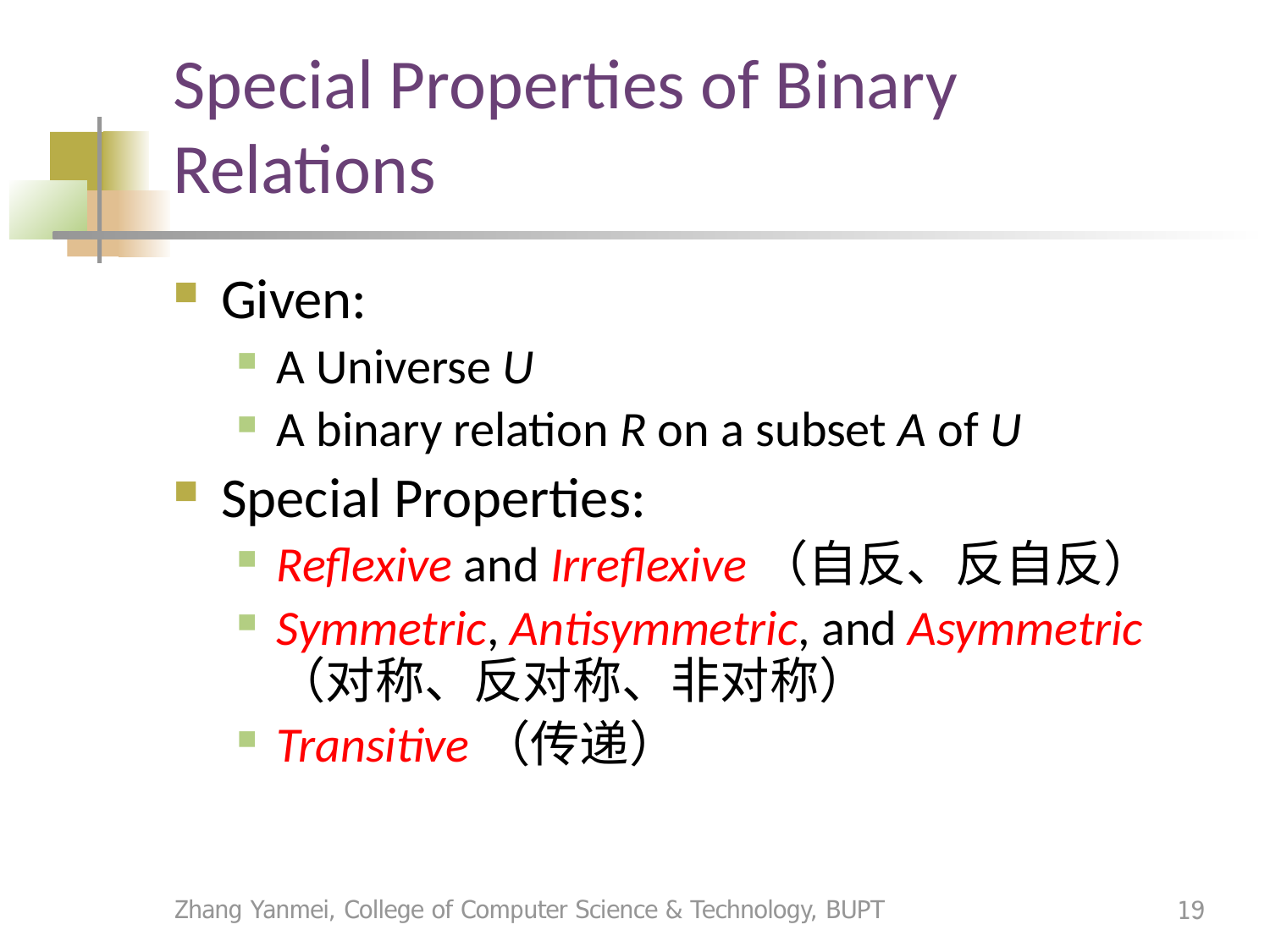

# Special Properties of Binary Relations
Given:
A Universe U
A binary relation R on a subset A of U
Special Properties:
Reflexive and Irreflexive（自反、反自反）
Symmetric, Antisymmetric, and Asymmetric （对称、反对称、非对称）
Transitive（传递）
Zhang Yanmei, College of Computer Science & Technology, BUPT
19